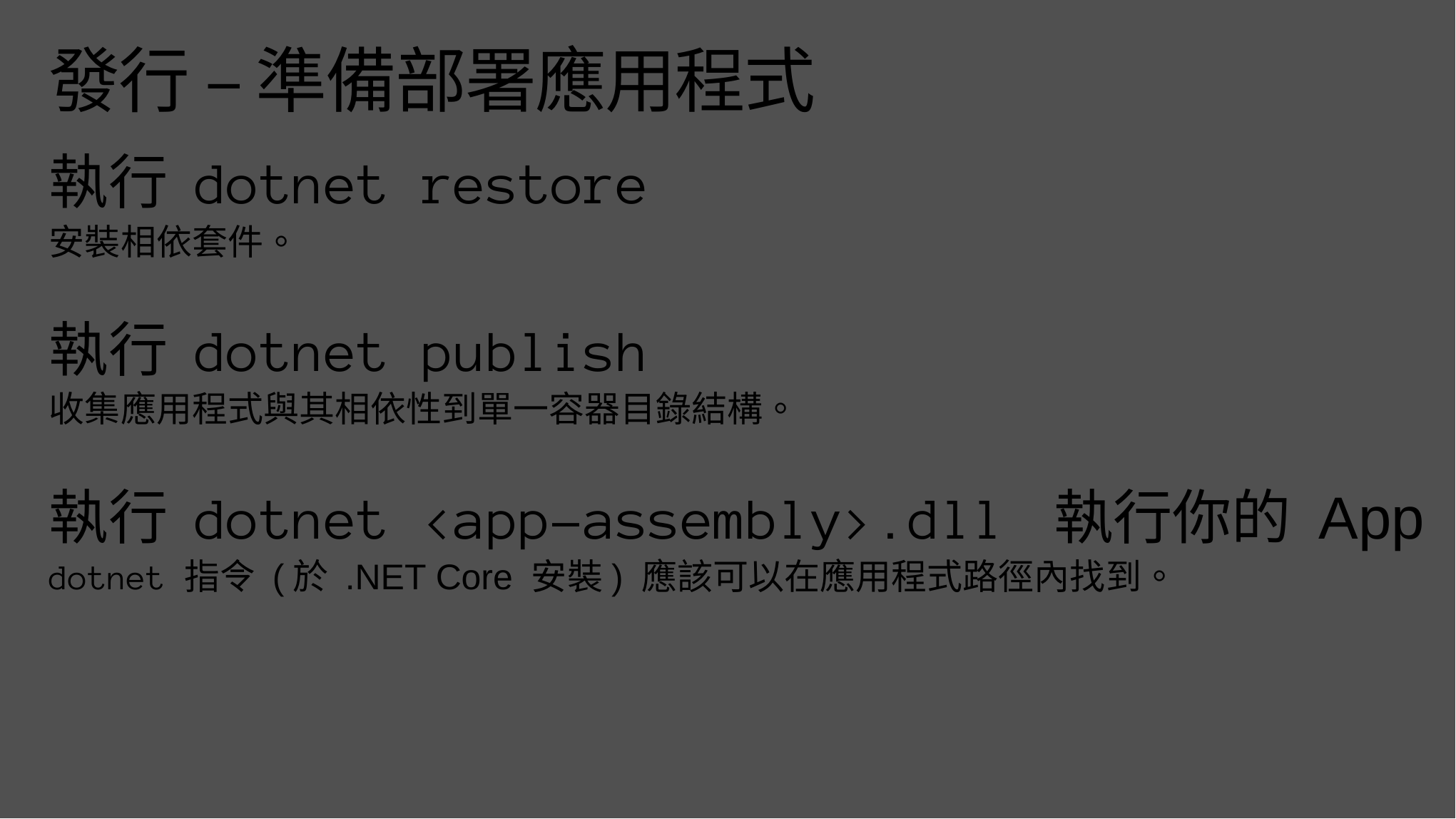

# 發行 – 準備部署應用程式
執行 dotnet restore
安裝相依套件。

執行 dotnet publish
收集應用程式與其相依性到單一容器目錄結構。

執行 dotnet <app-assembly>.dll 執行你的 App
dotnet 指令 (於 .NET Core 安裝) 應該可以在應用程式路徑內找到。